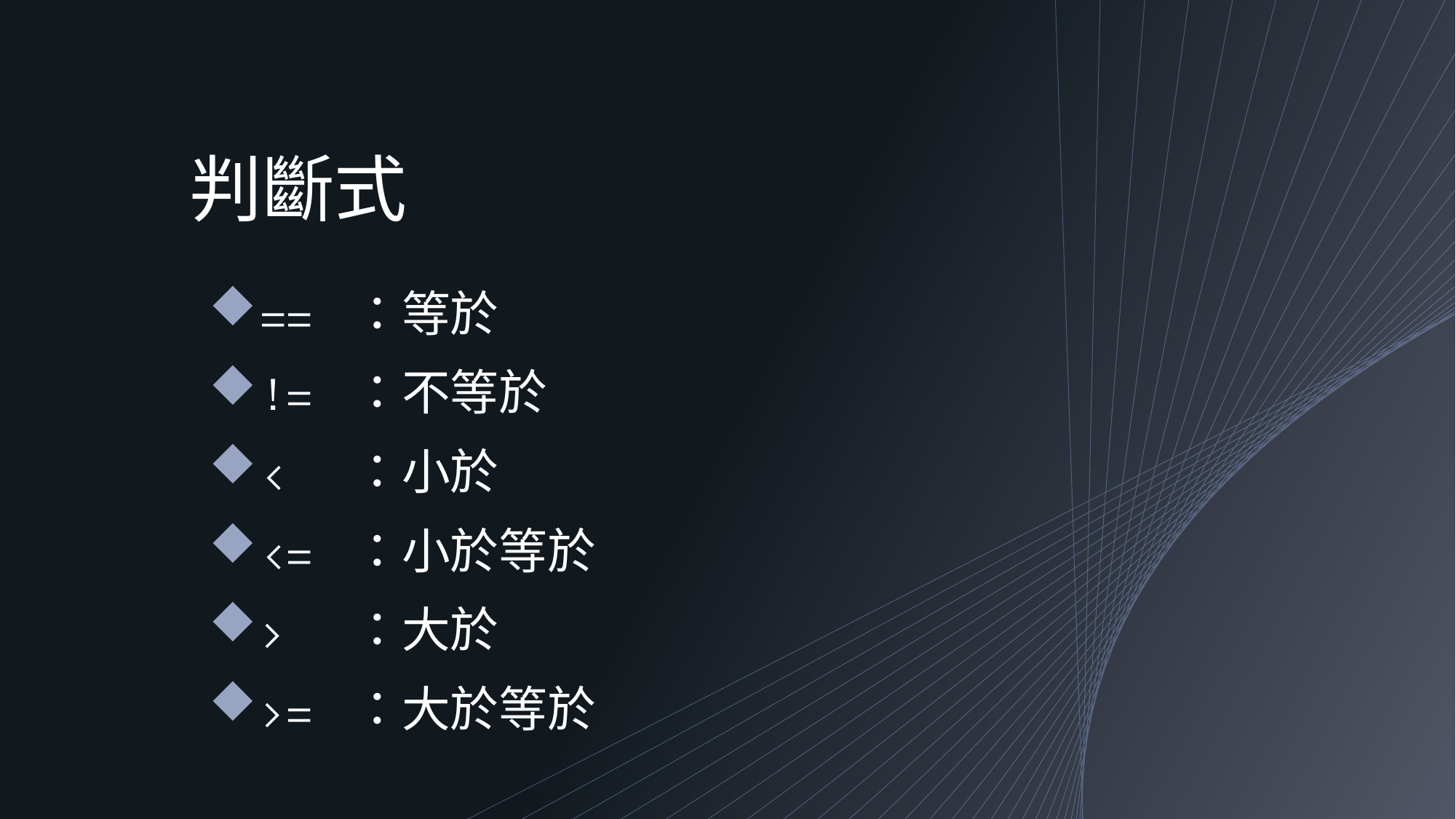

# 判斷式
== ：等於
!= ：不等於
<  ：小於
<= ：小於等於
>  ：大於
>= ：大於等於